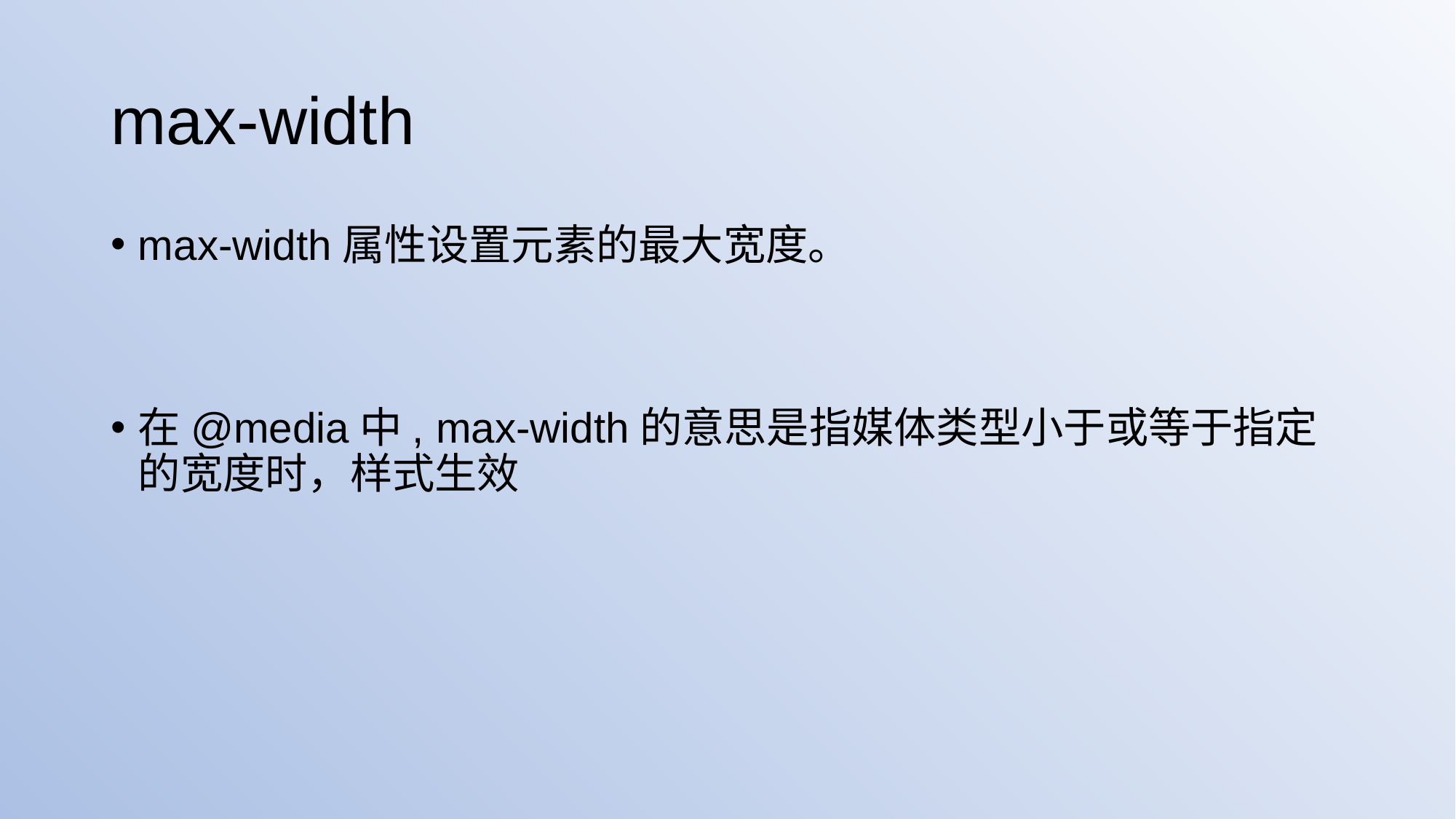

# max-width
max-width属性设置元素的最大宽度。

在@media中, max-width的意思是指媒体类型小于或等于指定的宽度时，样式生效